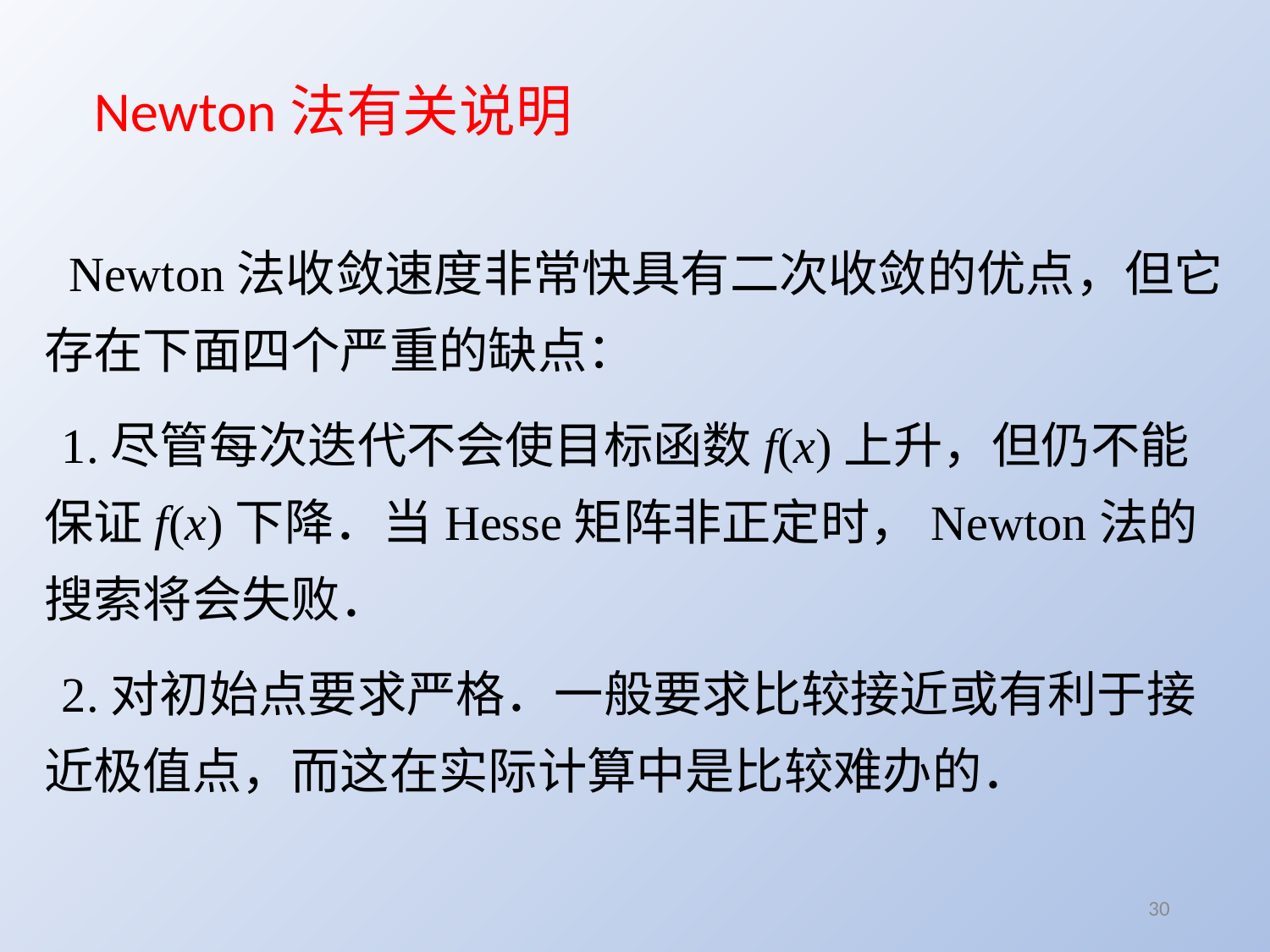

Newton法有关说明
     Newton法收敛速度非常快具有二次收敛的优点，但它存在下面四个严重的缺点：
    1.尽管每次迭代不会使目标函数f(x)上升，但仍不能保证f(x)下降．当Hesse矩阵非正定时，Newton法的搜索将会失败．
    2.对初始点要求严格．一般要求比较接近或有利于接近极值点，而这在实际计算中是比较难办的．

30